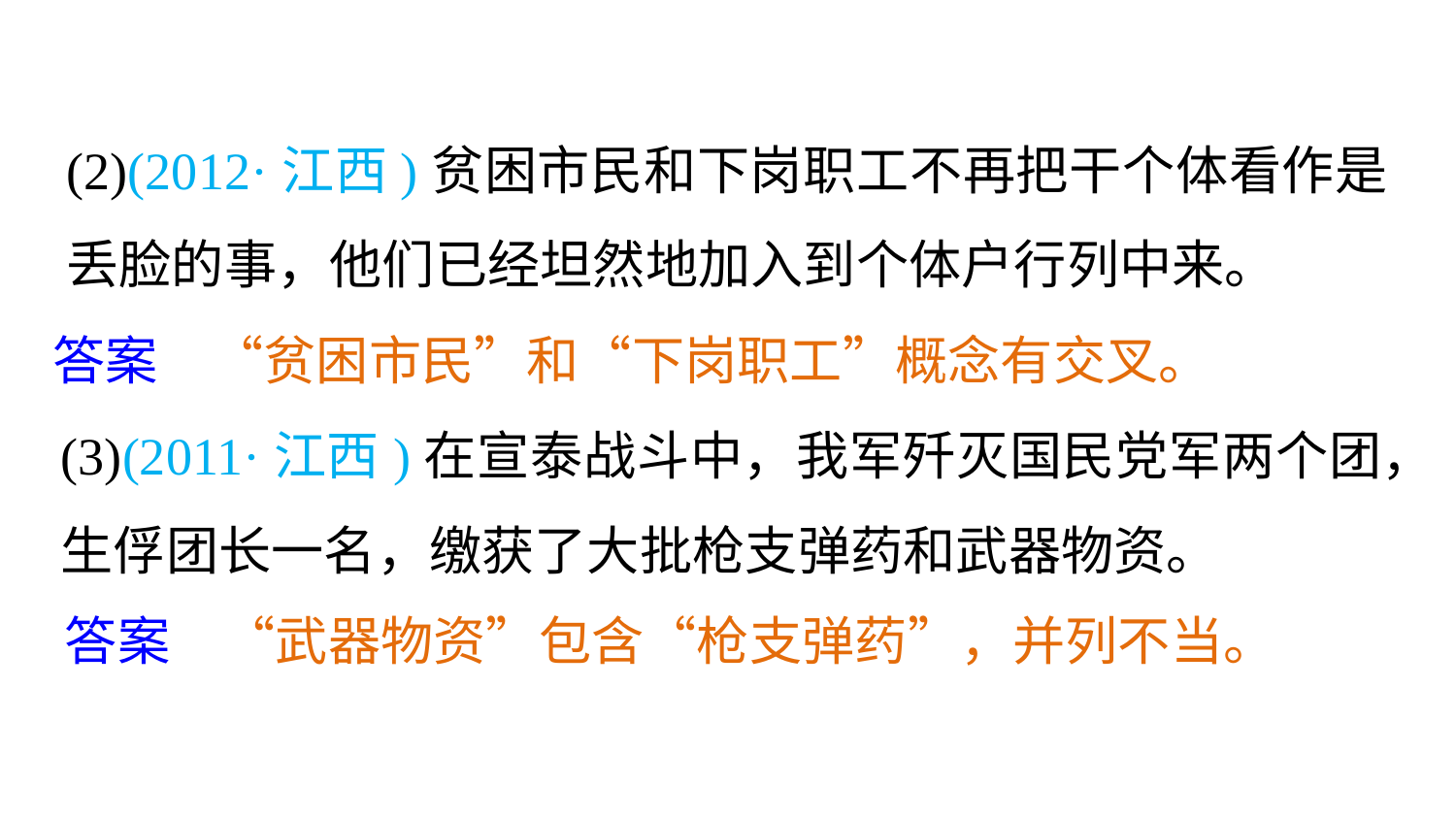

(2)(2012·江西)贫困市民和下岗职工不再把干个体看作是丢脸的事，他们已经坦然地加入到个体户行列中来。
答案　“贫困市民”和“下岗职工”概念有交叉。
(3)(2011·江西)在宣泰战斗中，我军歼灭国民党军两个团，生俘团长一名，缴获了大批枪支弹药和武器物资。
答案　“武器物资”包含“枪支弹药”，并列不当。